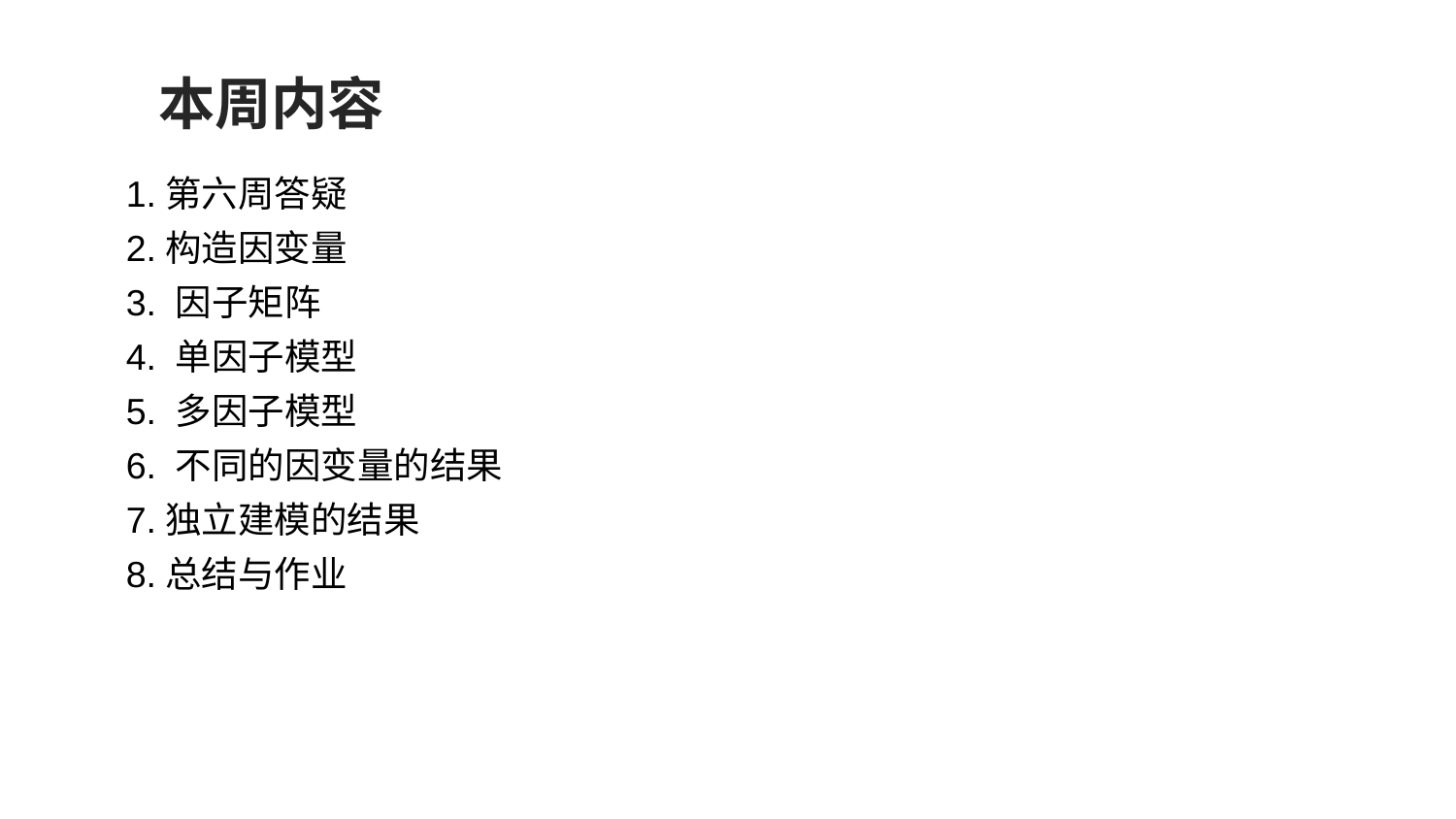

# 本周内容
1.第六周答疑
2.构造因变量
3. 因子矩阵
4. 单因子模型
5. 多因子模型
6. 不同的因变量的结果
7.独立建模的结果
8.总结与作业